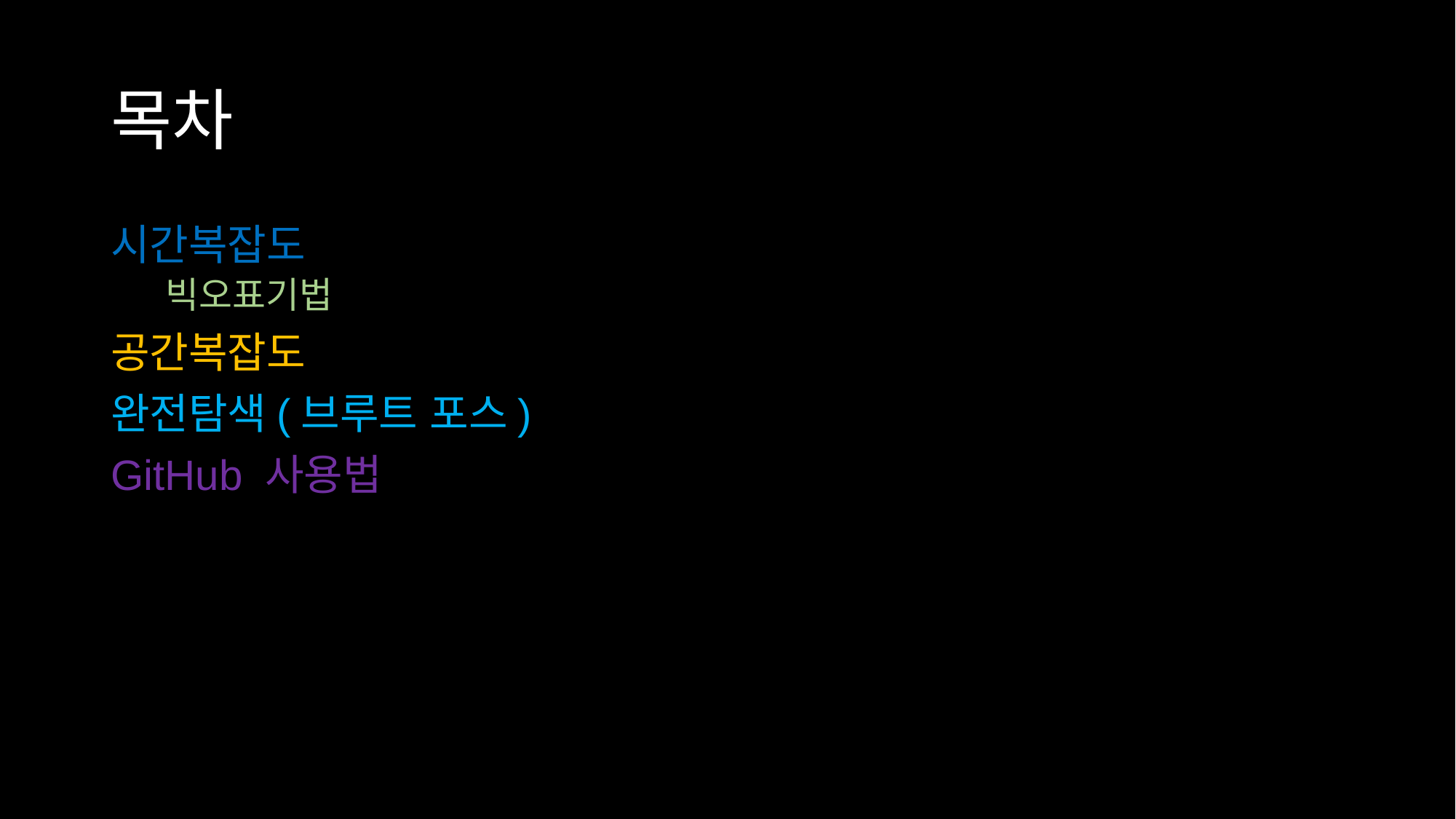

# 목차
시간복잡도
빅오표기법
공간복잡도
완전탐색(브루트 포스)
GitHub 사용법